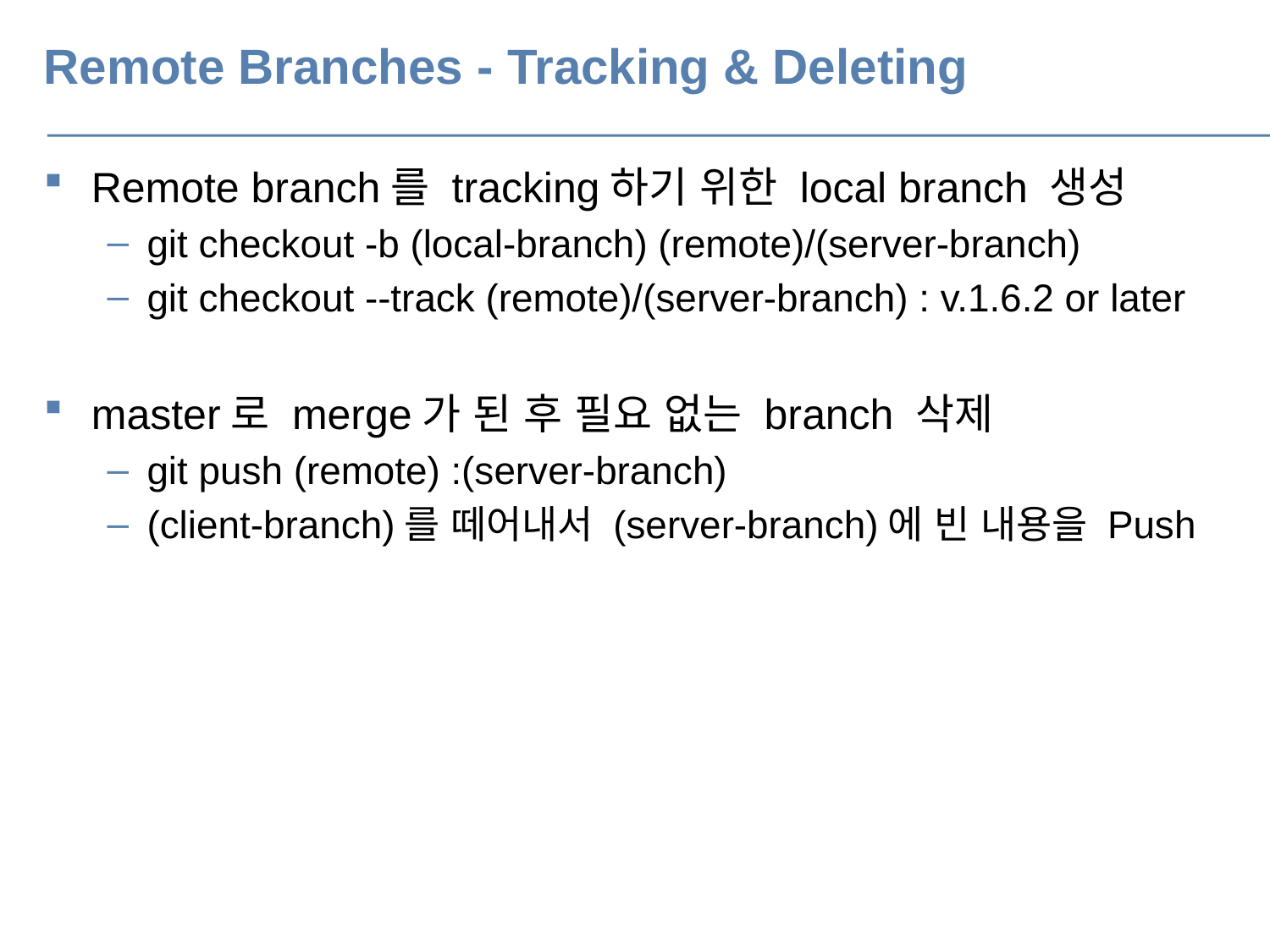

# Remote Branches - Tracking & Deleting
Remote branch를 tracking하기 위한 local branch 생성
git checkout -b (local-branch) (remote)/(server-branch)
git checkout --track (remote)/(server-branch) : v.1.6.2 or later

master로 merge가 된 후 필요 없는 branch 삭제
git push (remote) :(server-branch)
(client-branch)를 떼어내서 (server-branch)에 빈 내용을 Push